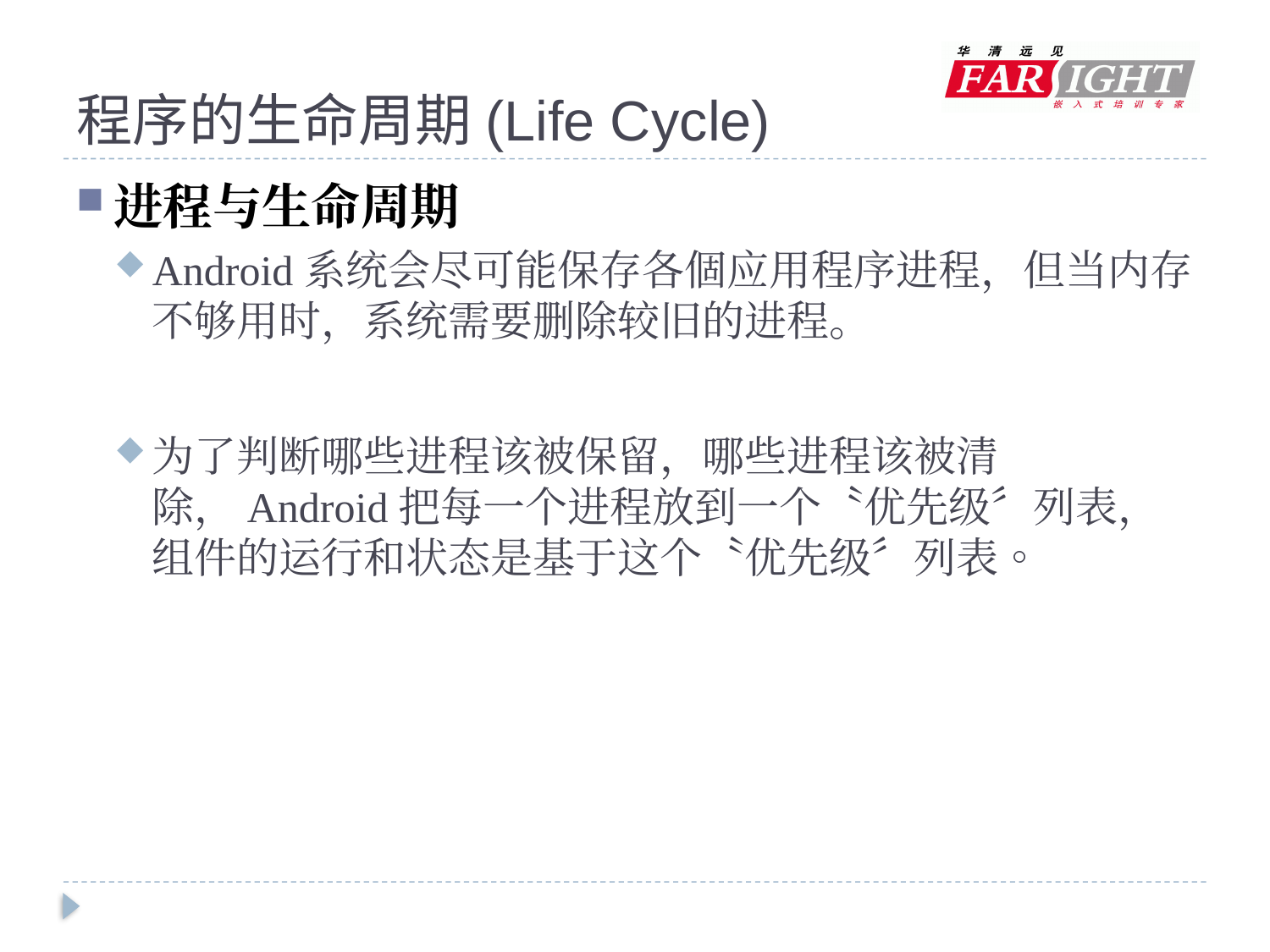

# 程序的生命周期(Life Cycle)
进程与生命周期
Android系统会尽可能保存各個应用程序进程，但当内存不够用时，系统需要删除较旧的进程。

为了判断哪些进程该被保留，哪些进程该被清除，Android把每一个进程放到一个〝优先级〞列表，组件的运行和状态是基于这个〝优先级〞列表。